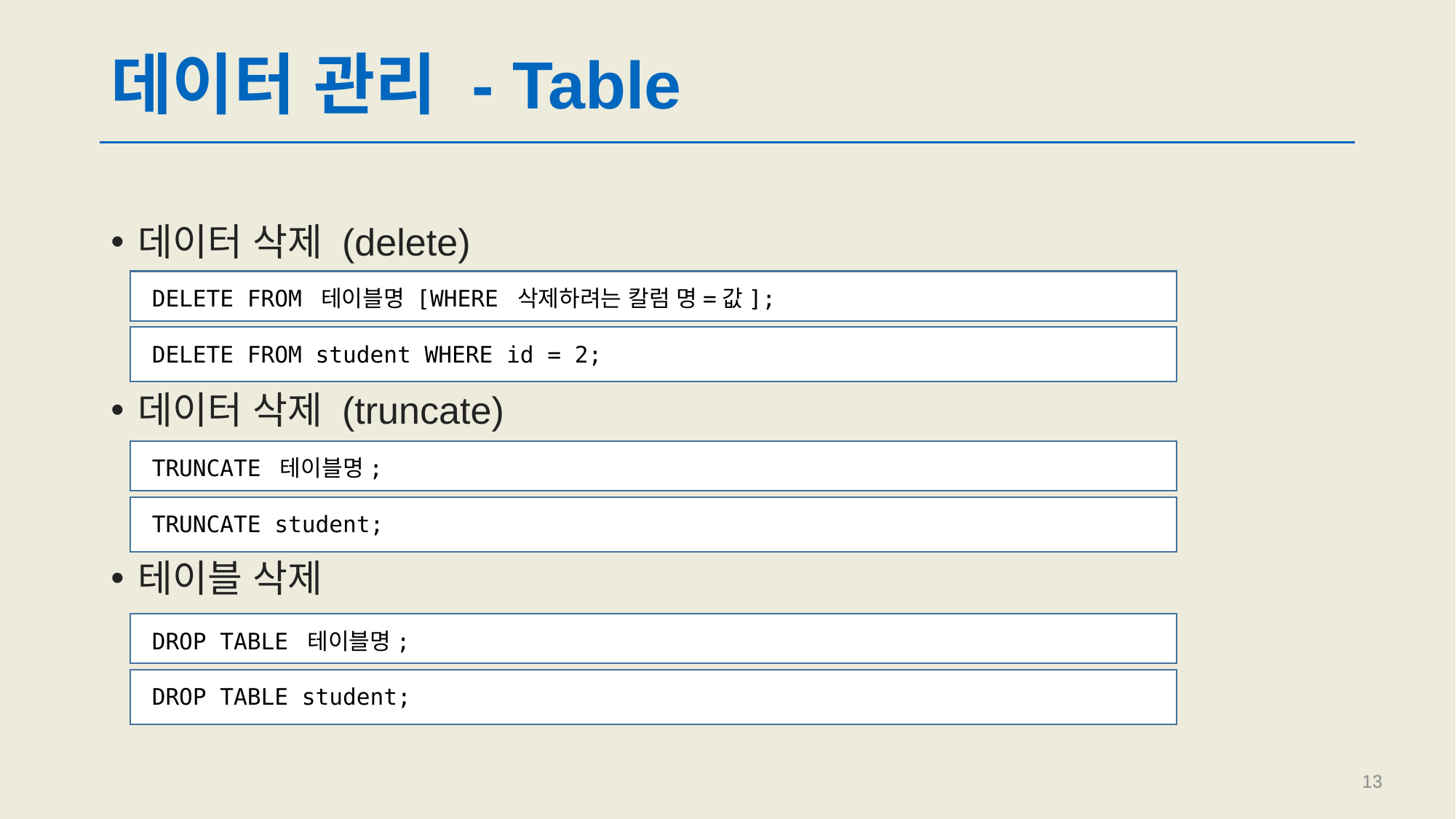

# 데이터 관리 - Table
데이터 삭제 (delete)

데이터 삭제 (truncate)

테이블 삭제

DELETE FROM 테이블명 [WHERE 삭제하려는 칼럼 명=값];
DELETE FROM student WHERE id = 2;
TRUNCATE 테이블명;
TRUNCATE student;
DROP TABLE 테이블명;
DROP TABLE student;
13